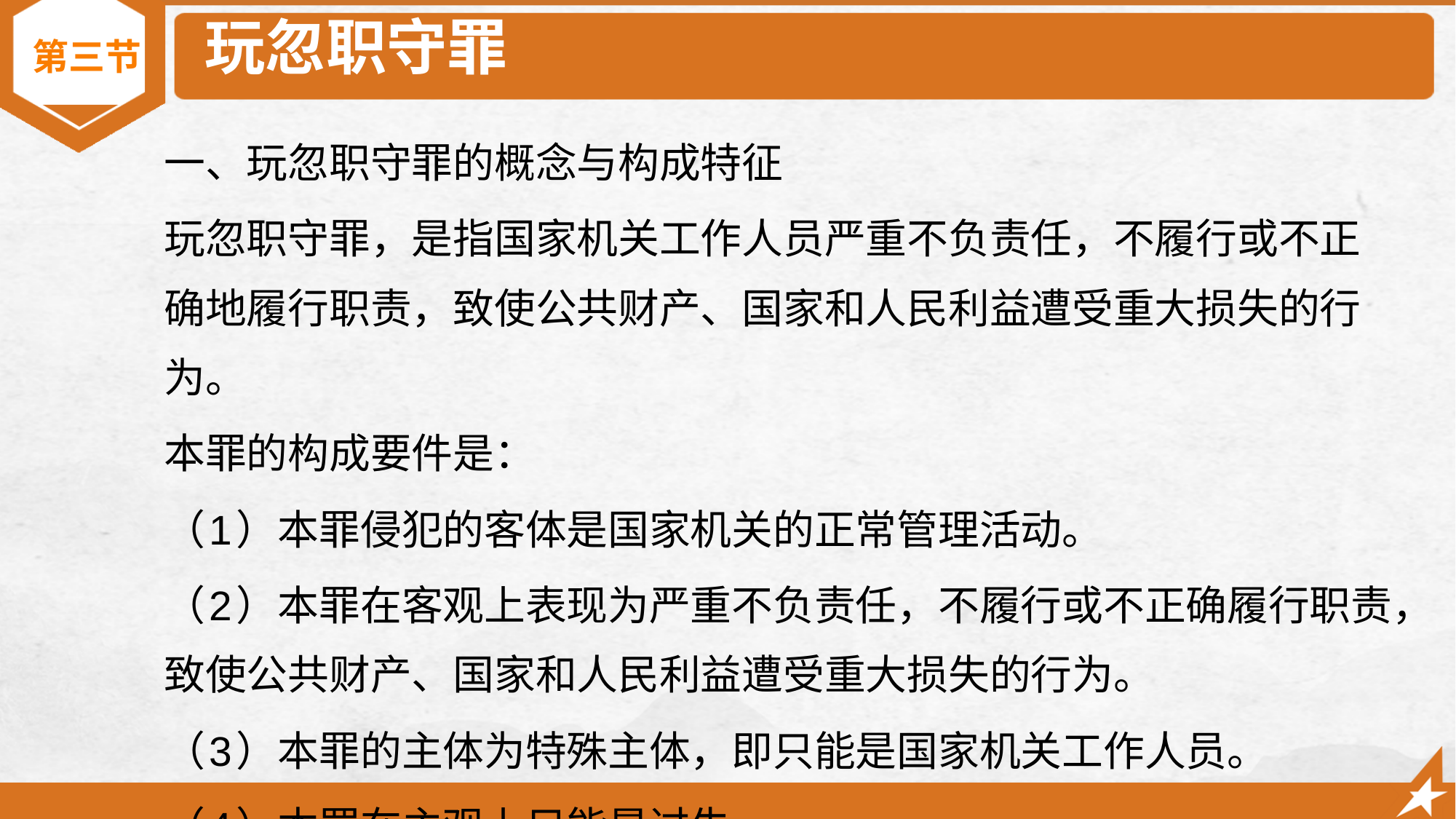

第三节

一、玩忽职守罪的概念与构成特征
玩忽职守罪，是指国家机关工作人员严重不负责任，不履行或不正确地履行职责，致使公共财产、国家和人民利益遭受重大损失的行为。
本罪的构成要件是：
（1）本罪侵犯的客体是国家机关的正常管理活动。
（2）本罪在客观上表现为严重不负责任，不履行或不正确履行职责，致使公共财产、国家和人民利益遭受重大损失的行为。
（3）本罪的主体为特殊主体，即只能是国家机关工作人员。
（4）本罪在主观上只能是过失。

# 玩忽职守罪